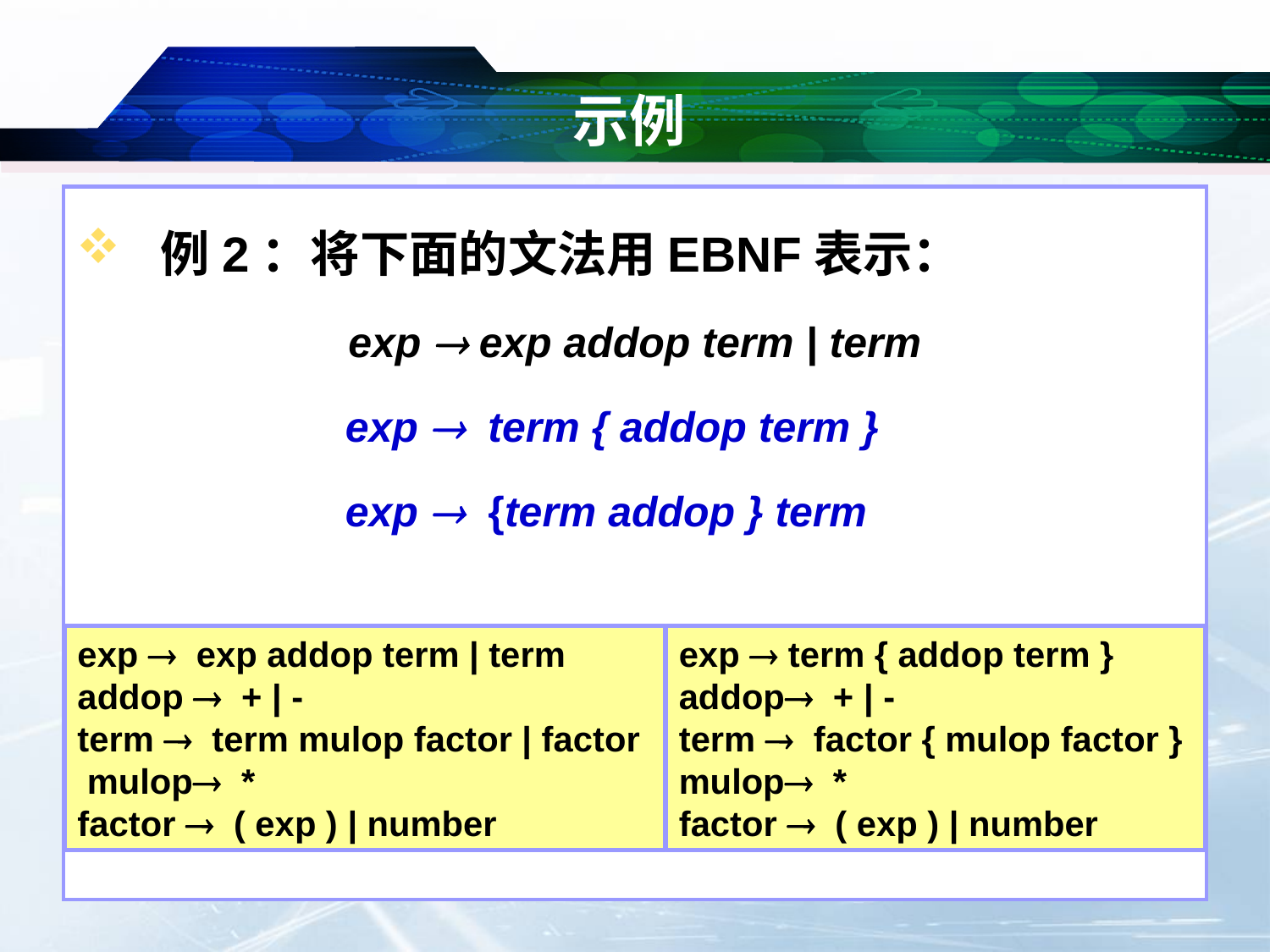

# 示例
例2：将下面的文法用EBNF表示：
exp → exp addop term | term
            exp →  term { addop term }
            exp →  {term addop } term

exp →  exp addop term | term
addop →  + | -
term →  term mulop factor | factor
 mulop→  *
factor →  ( exp ) | number
exp → term { addop term }
addop→  + | -
term →  factor { mulop factor }
mulop→  *
factor →  ( exp ) | number